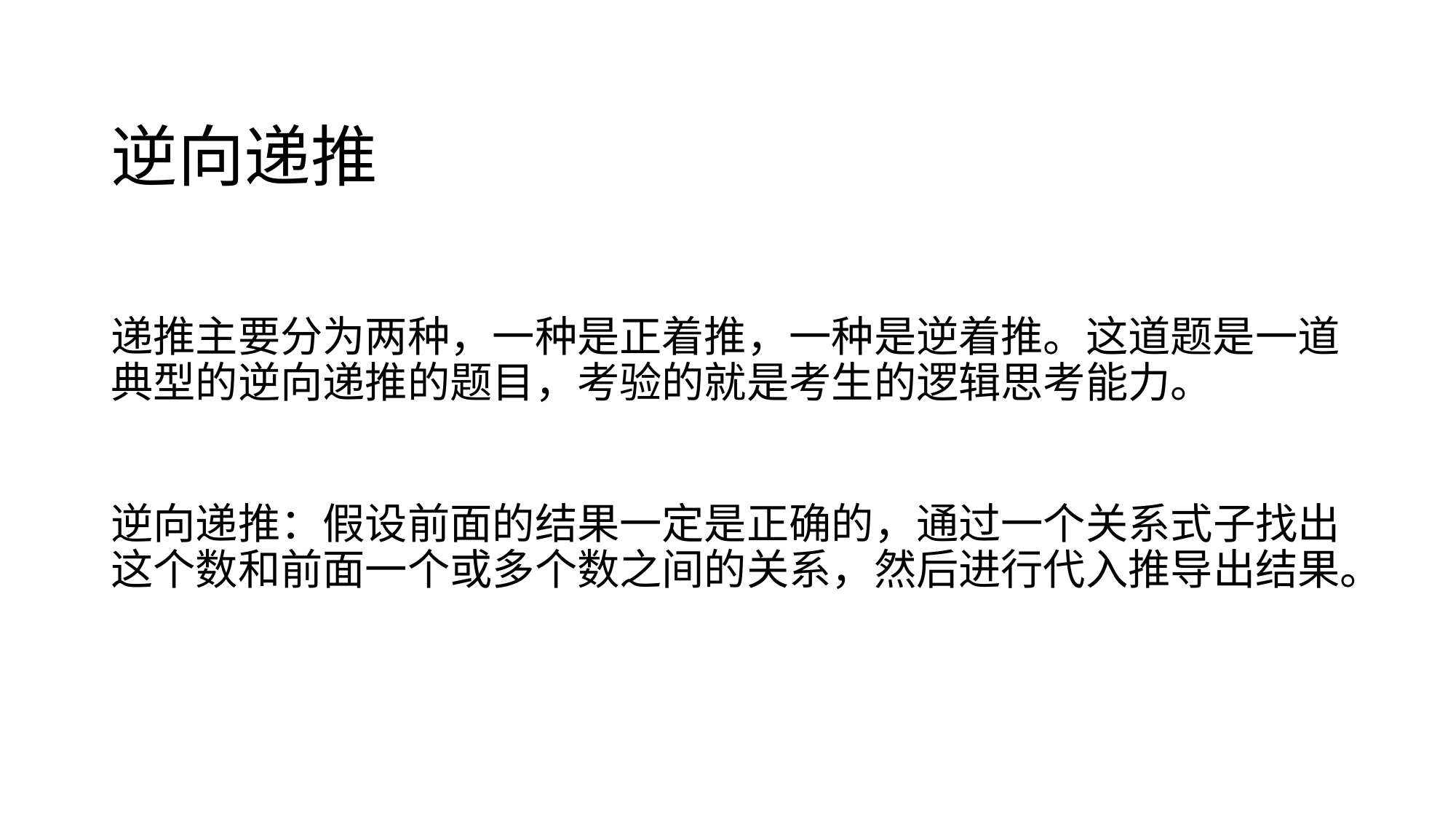

# 逆向递推
递推主要分为两种，一种是正着推，一种是逆着推。这道题是一道典型的逆向递推的题目，考验的就是考生的逻辑思考能力。
逆向递推：假设前面的结果一定是正确的，通过一个关系式子找出这个数和前面一个或多个数之间的关系，然后进行代入推导出结果。